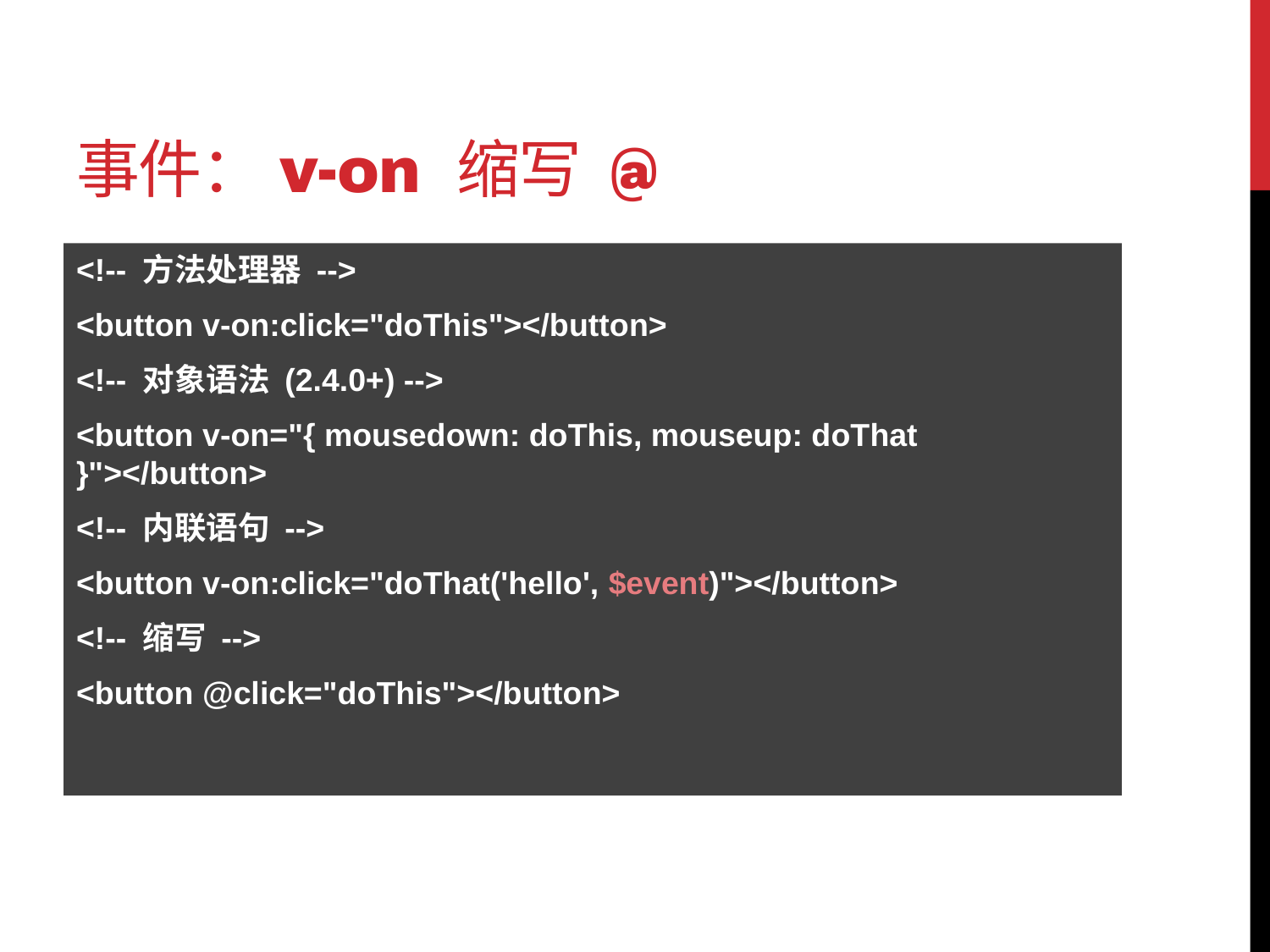

# 事件：v-on 缩写 @
<!-- 方法处理器 -->
<button v-on:click="doThis"></button>
<!-- 对象语法 (2.4.0+) -->
<button v-on="{ mousedown: doThis, mouseup: doThat }"></button>
<!-- 内联语句 -->
<button v-on:click="doThat('hello', $event)"></button>
<!-- 缩写 -->
<button @click="doThis"></button>